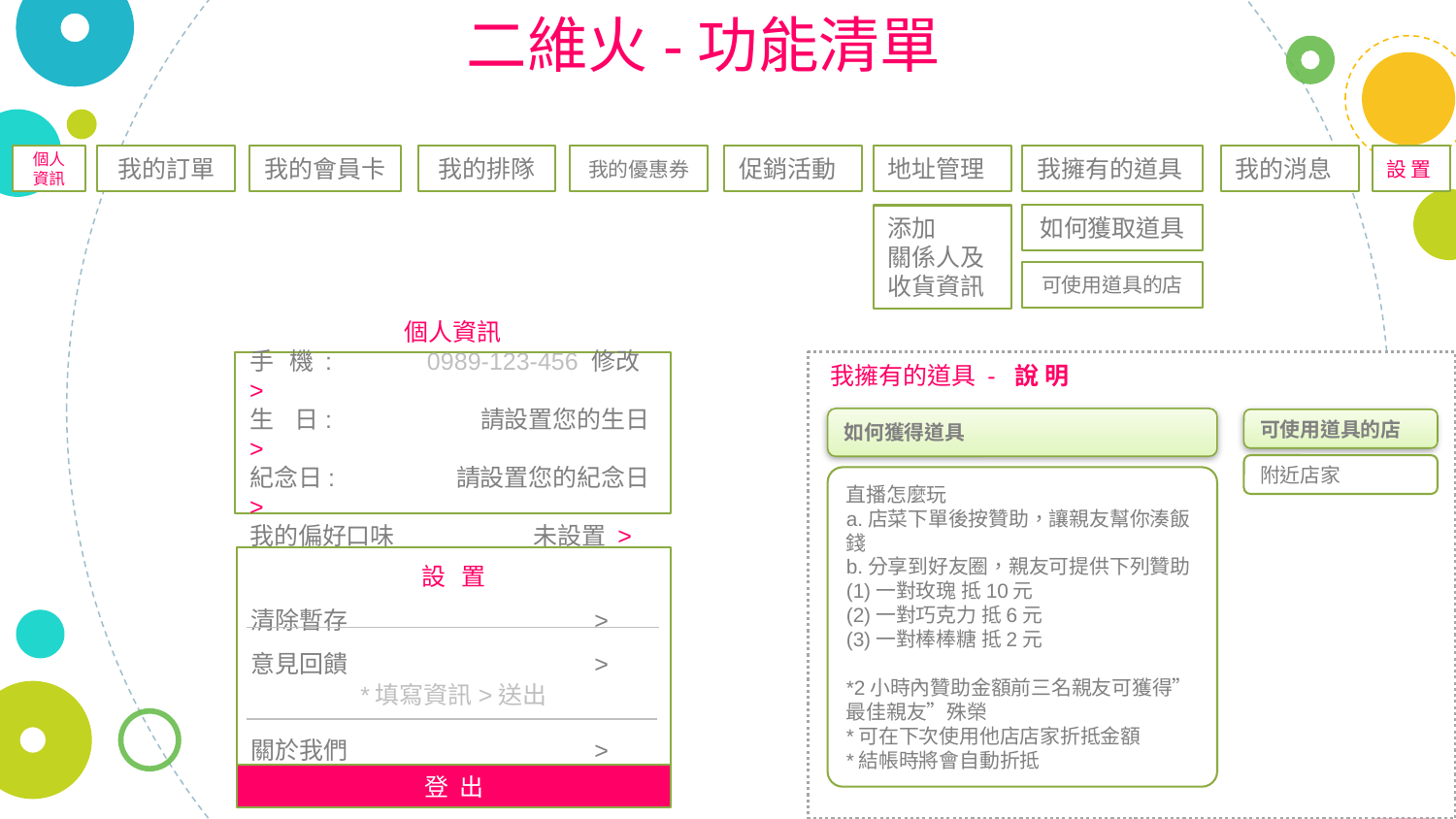

二維火-功能清單
個人
資訊
我的訂單
我的會員卡
我的排隊
我的優惠券
促銷活動
地址管理
我擁有的道具
我的消息
設 置
如何獲取道具
添加
關係人及收貨資訊
可使用道具的店
個人資訊
手   機 :              0989-123-456 修改 >
生    日:                     請設置您的生日 >
紀念日:                 請設置您的紀念日 >
我的偏好口味                          未設置 >

我擁有的道具 -  說 明
如何獲得道具
直播怎麼玩
a.店菜下單後按贊助，讓親友幫你湊飯錢
b.分享到好友圈，親友可提供下列贊助
(1)一對玫瑰 抵10元
(2)一對巧克力 抵6元
(3)一對棒棒糖 抵2元

*2小時內贊助金額前三名親友可獲得”最佳親友”殊榮
*可在下次使用他店店家折抵金額
*結帳時將會自動折抵
可使用道具的店
附近店家
設   置
清除暫存                                             >
意見回饋                                             >

關於我們                                             >
登  出
 *填寫資訊>送出